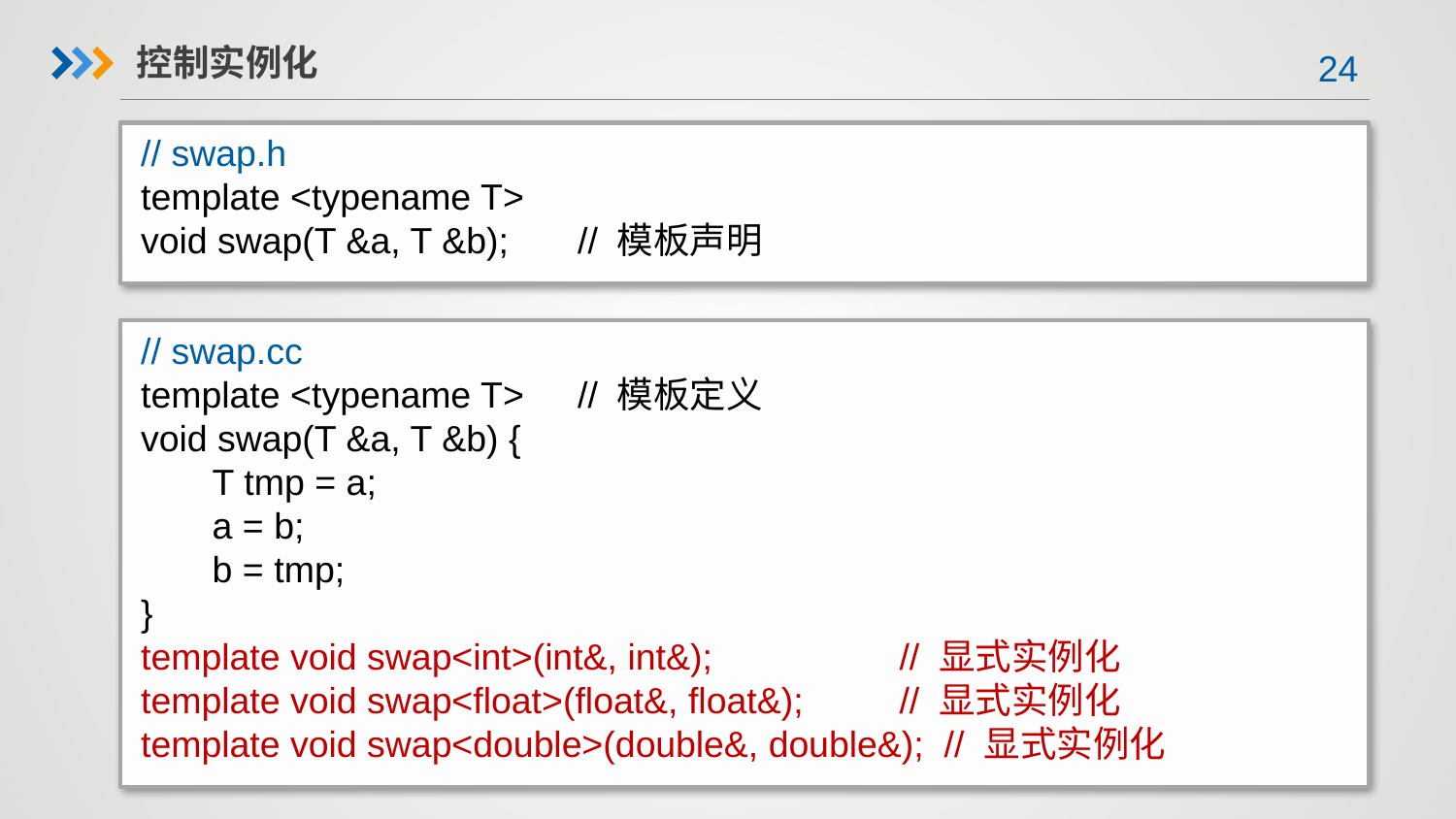

控制实例化

// swap.h
template <typename T>
void swap(T &a, T &b);	// 模板声明

// swap.cc
template <typename T>	// 模板定义
void swap(T &a, T &b) {
       T tmp = a;
       a = b;
       b = tmp;
}
template void swap<int>(int&, int&);		   // 显式实例化
template void swap<float>(float&, float&);	   // 显式实例化
template void swap<double>(double&, double&);  // 显式实例化